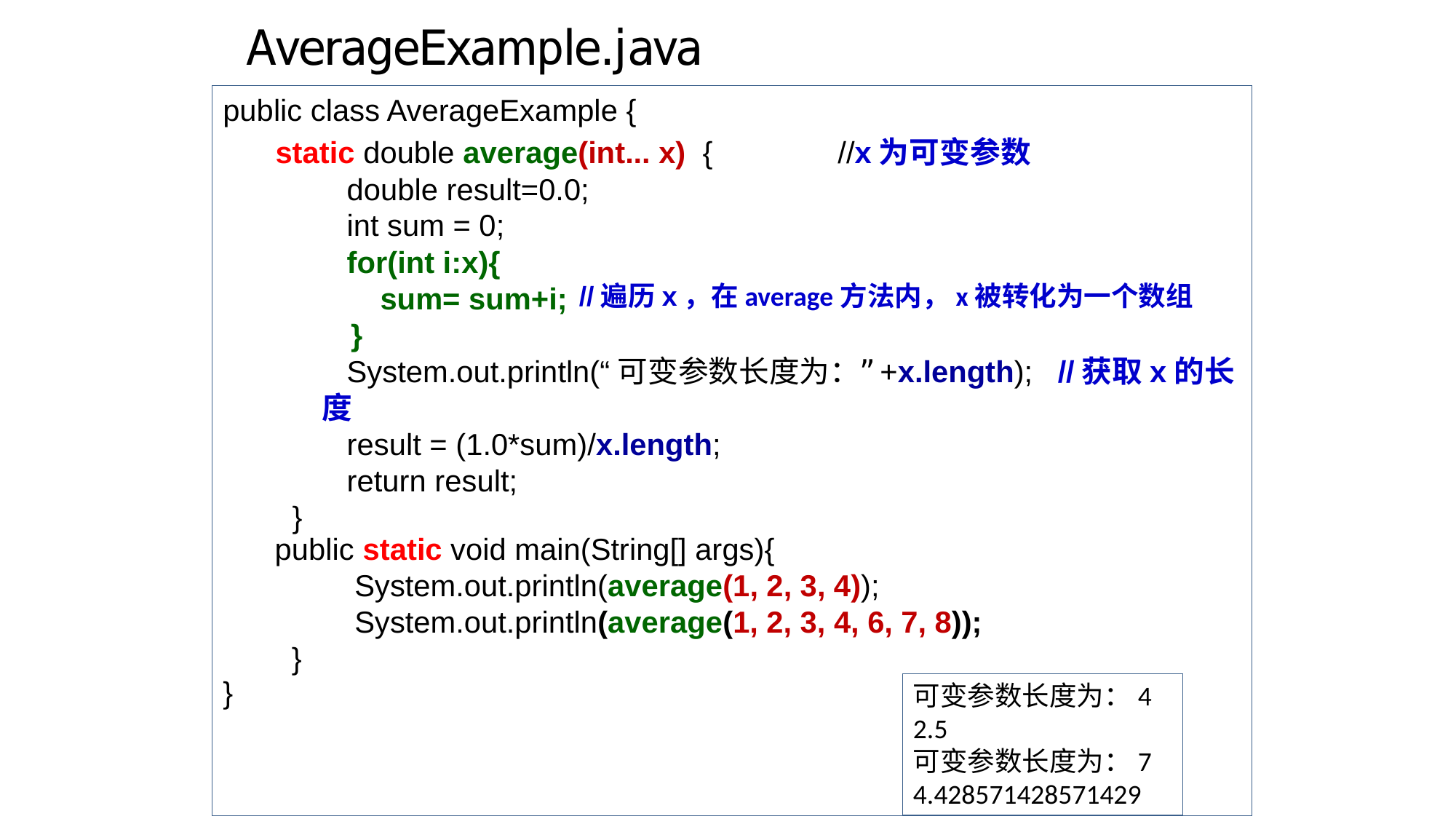

# AverageExample.java
public class AverageExample {

}
 static double average(int... x)  {	   //x为可变参数
   double result=0.0;
   int sum = 0;
   for(int i:x){
       sum= sum+i;
          }
   System.out.println(“可变参数长度为：”+x.length);   //获取x的长度
   result = (1.0*sum)/x.length;
   return result;
   }
//遍历x，在average方法内，x被转化为一个数组
 public static void main(String[] args){
    System.out.println(average(1, 2, 3, 4));
    System.out.println(average(1, 2, 3, 4, 6, 7, 8));
   }
可变参数长度为：4
2.5
可变参数长度为：7
4.428571428571429
60